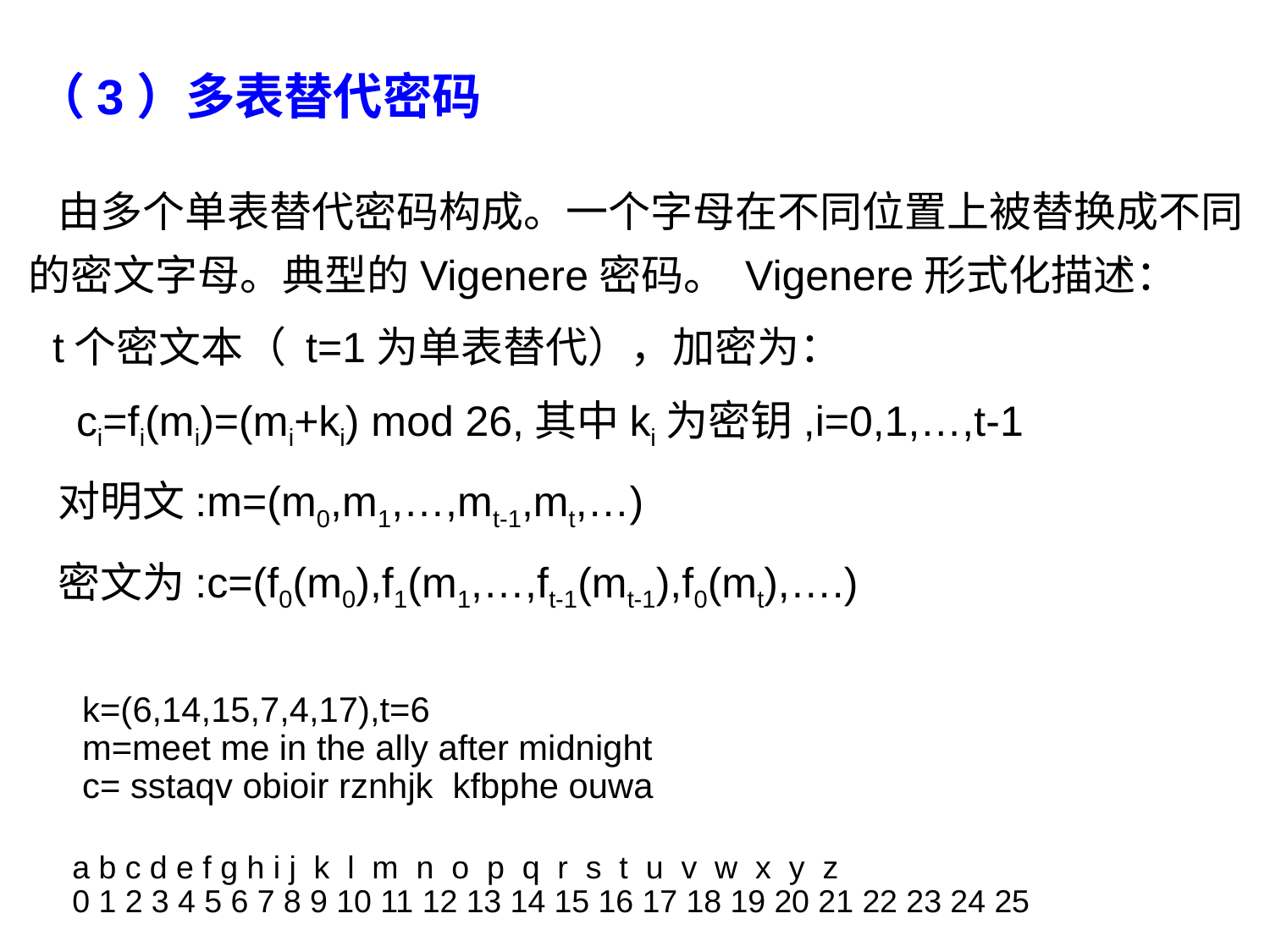

（3）多表替代密码
  由多个单表替代密码构成。一个字母在不同位置上被替换成不同的密文字母。典型的Vigenere密码。 Vigenere形式化描述：
  t个密文本（ t=1为单表替代），加密为：
    ci=fi(mi)=(mi+ki) mod 26,其中ki为密钥,i=0,1,…,t-1
  对明文:m=(m0,m1,…,mt-1,mt,…)
  密文为:c=(f0(m0),f1(m1,…,ft-1(mt-1),f0(mt),….)
 k=(6,14,15,7,4,17),t=6
 m=meet me in the ally after midnight
 c= sstaqv obioir rznhjk  kfbphe ouwa

a b c d e f g h i j  k  l  m  n  o  p  q  r  s  t  u  v  w  x  y  z
0 1 2 3 4 5 6 7 8 9 10 11 12 13 14 15 16 17 18 19 20 21 22 23 24 25